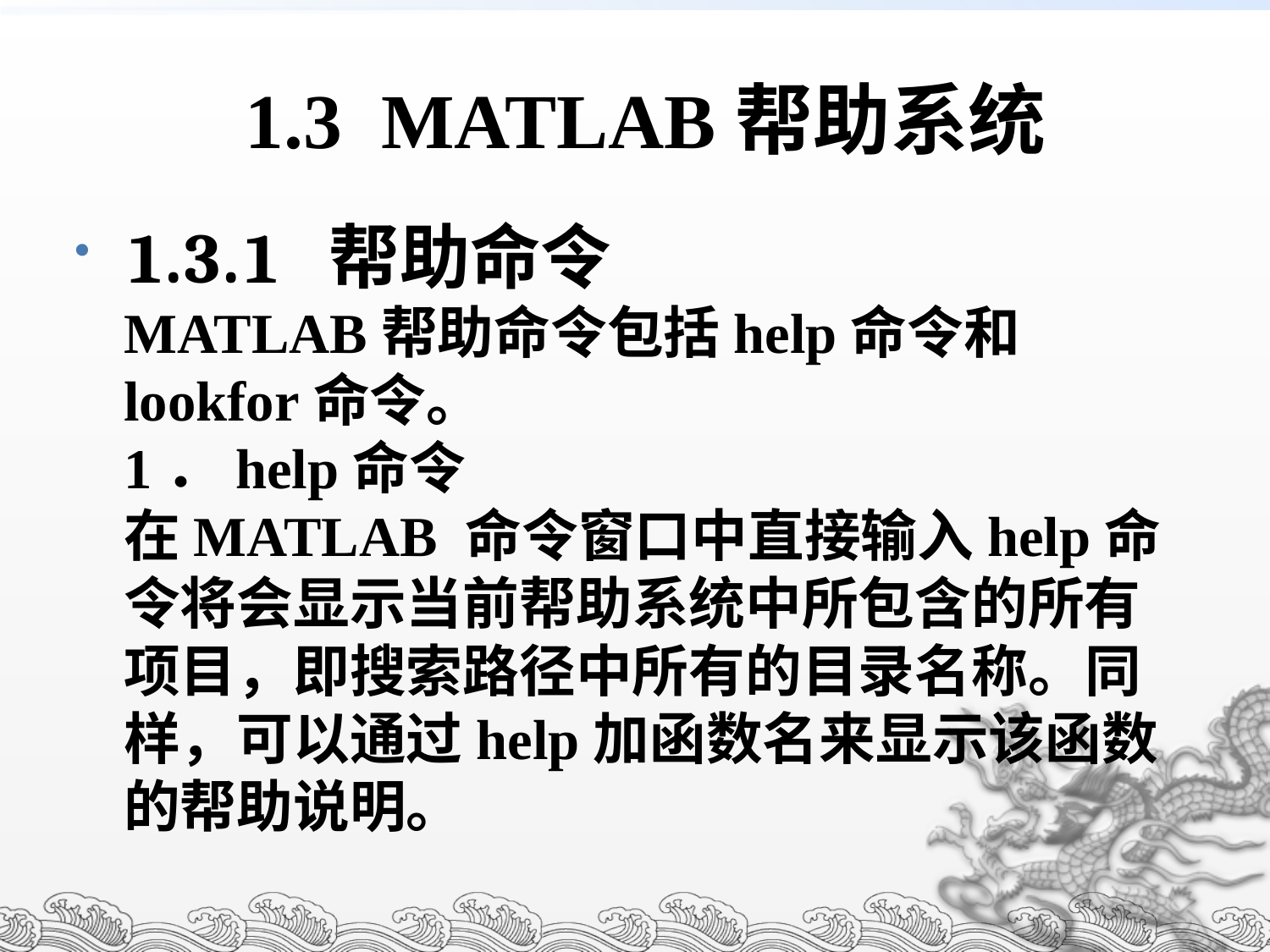

# 1.3  MATLAB帮助系统
1.3.1  帮助命令
MATLAB帮助命令包括help命令和lookfor命令。
1．help命令
在MATLAB 命令窗口中直接输入help命令将会显示当前帮助系统中所包含的所有项目，即搜索路径中所有的目录名称。同样，可以通过help加函数名来显示该函数的帮助说明。